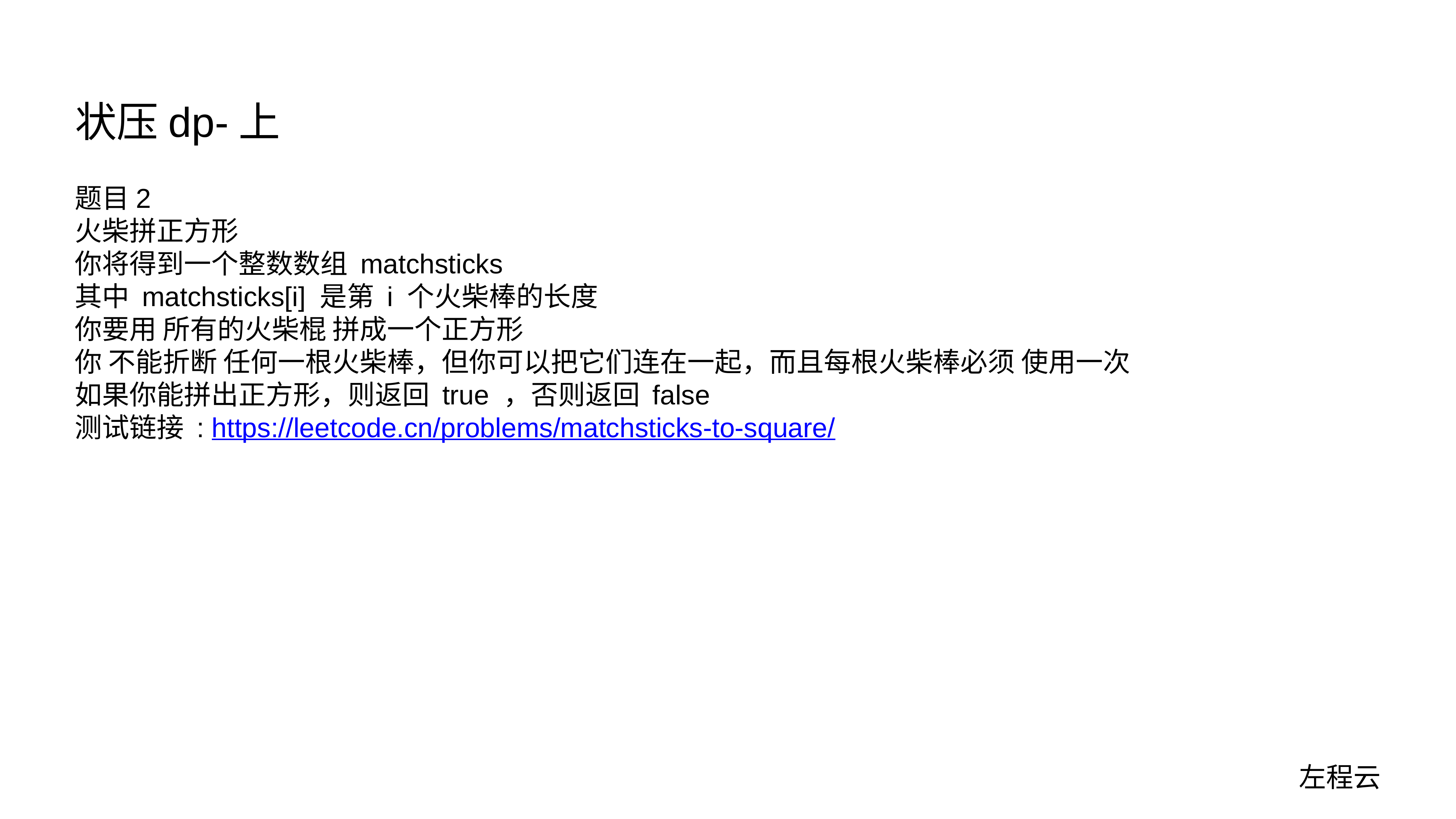

# 状压dp-上
题目2
火柴拼正方形
你将得到一个整数数组 matchsticks
其中 matchsticks[i] 是第 i 个火柴棒的长度
你要用 所有的火柴棍 拼成一个正方形
你 不能折断 任何一根火柴棒，但你可以把它们连在一起，而且每根火柴棒必须 使用一次
如果你能拼出正方形，则返回 true ，否则返回 false
测试链接 : https://leetcode.cn/problems/matchsticks-to-square/
左程云